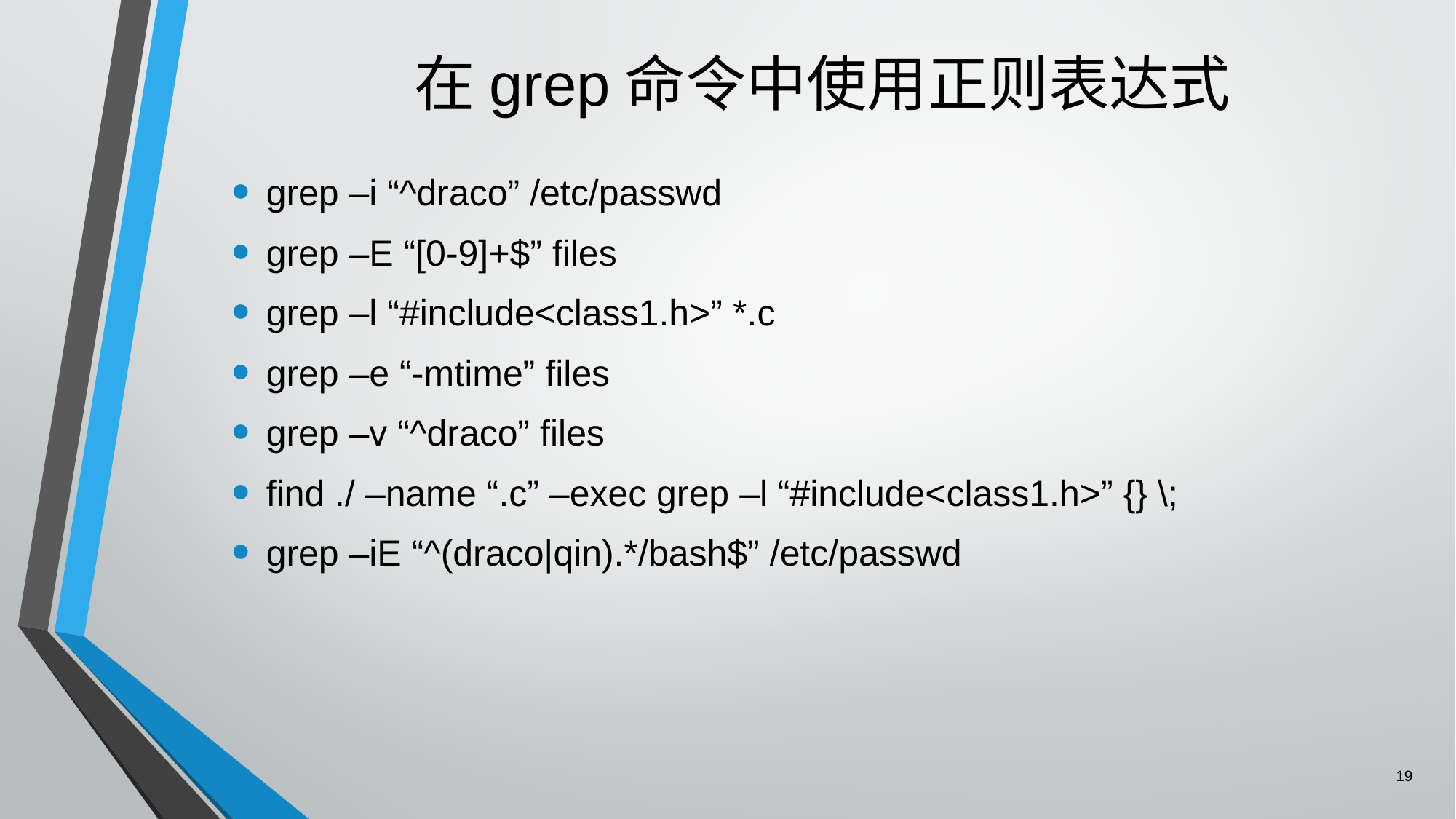

# 在grep命令中使用正则表达式
grep –i “^draco” /etc/passwd
grep –E “[0-9]+$” files
grep –l “#include<class1.h>” *.c
grep –e “-mtime” files
grep –v “^draco” files
find ./ –name “.c” –exec grep –l “#include<class1.h>” {} \;
grep –iE “^(draco|qin).*/bash$” /etc/passwd

19